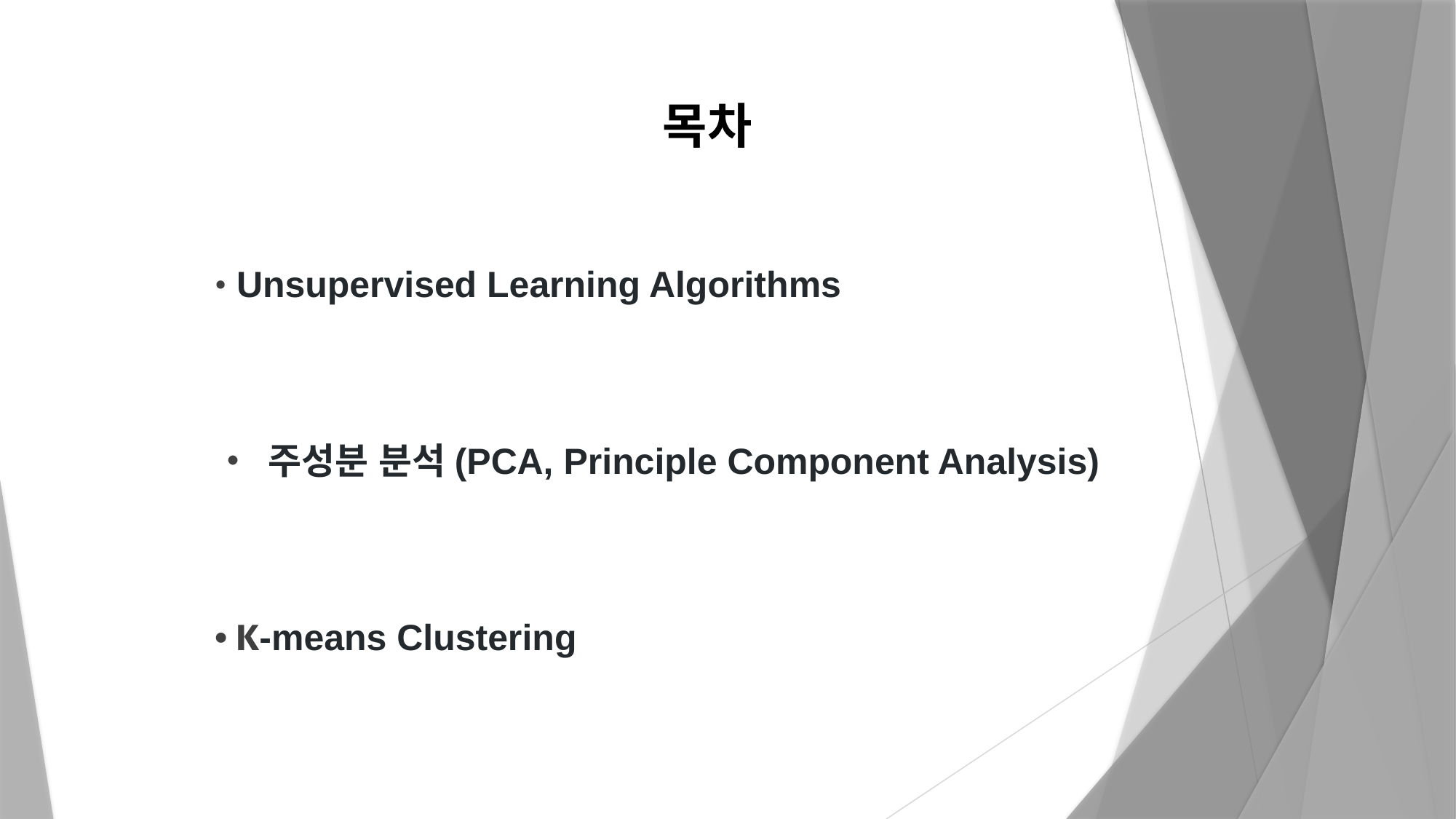

# 목차
• Unsupervised Learning Algorithms

• 주성분 분석(PCA, Principle Component Analysis)

• K-means Clustering